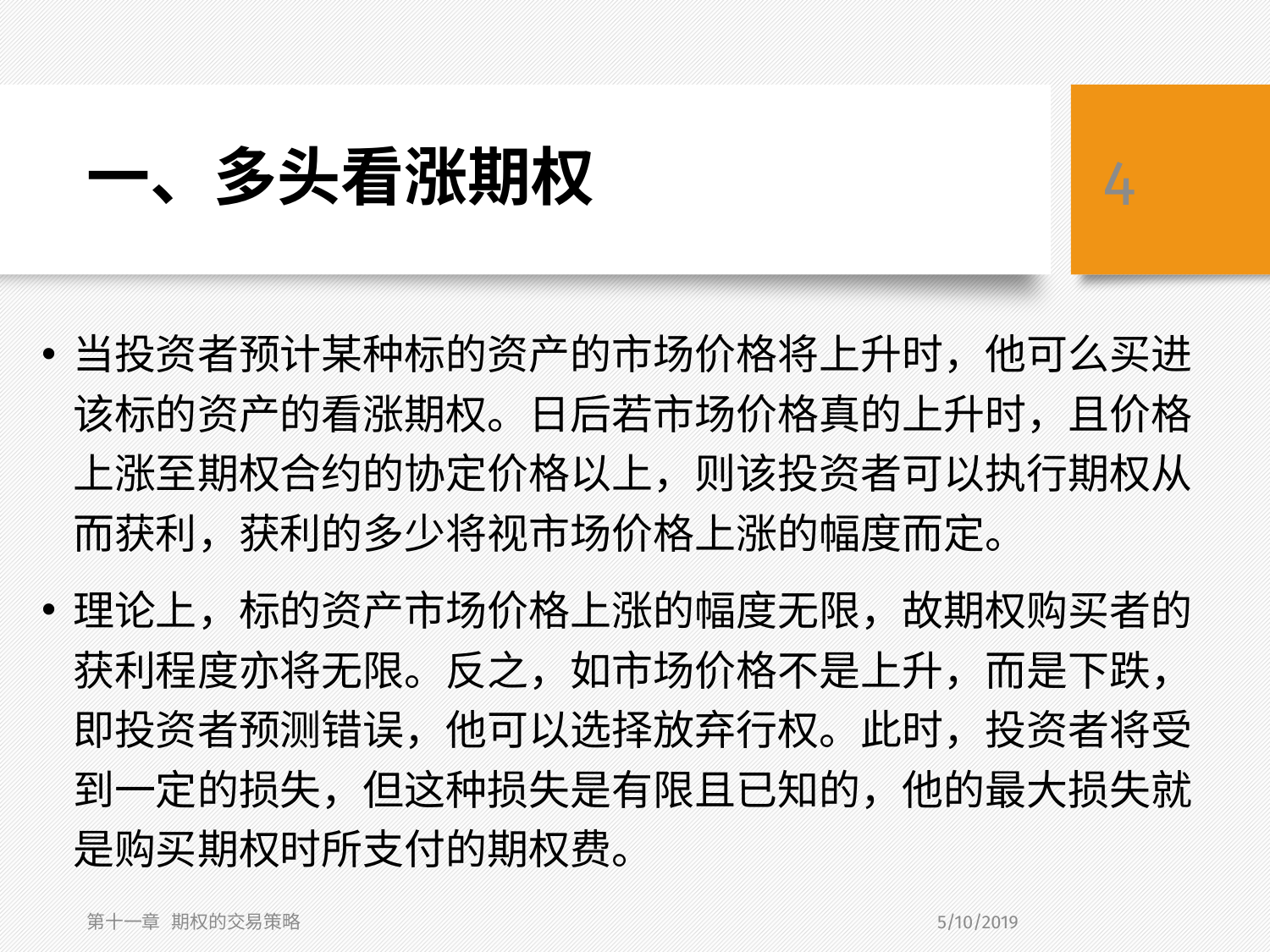

# 一、多头看涨期权
4
当投资者预计某种标的资产的市场价格将上升时，他可么买进该标的资产的看涨期权。日后若市场价格真的上升时，且价格上涨至期权合约的协定价格以上，则该投资者可以执行期权从而获利，获利的多少将视市场价格上涨的幅度而定。
理论上，标的资产市场价格上涨的幅度无限，故期权购买者的获利程度亦将无限。反之，如市场价格不是上升，而是下跌，即投资者预测错误，他可以选择放弃行权。此时，投资者将受到一定的损失，但这种损失是有限且已知的，他的最大损失就是购买期权时所支付的期权费。

5/10/2019
第十一章  期权的交易策略